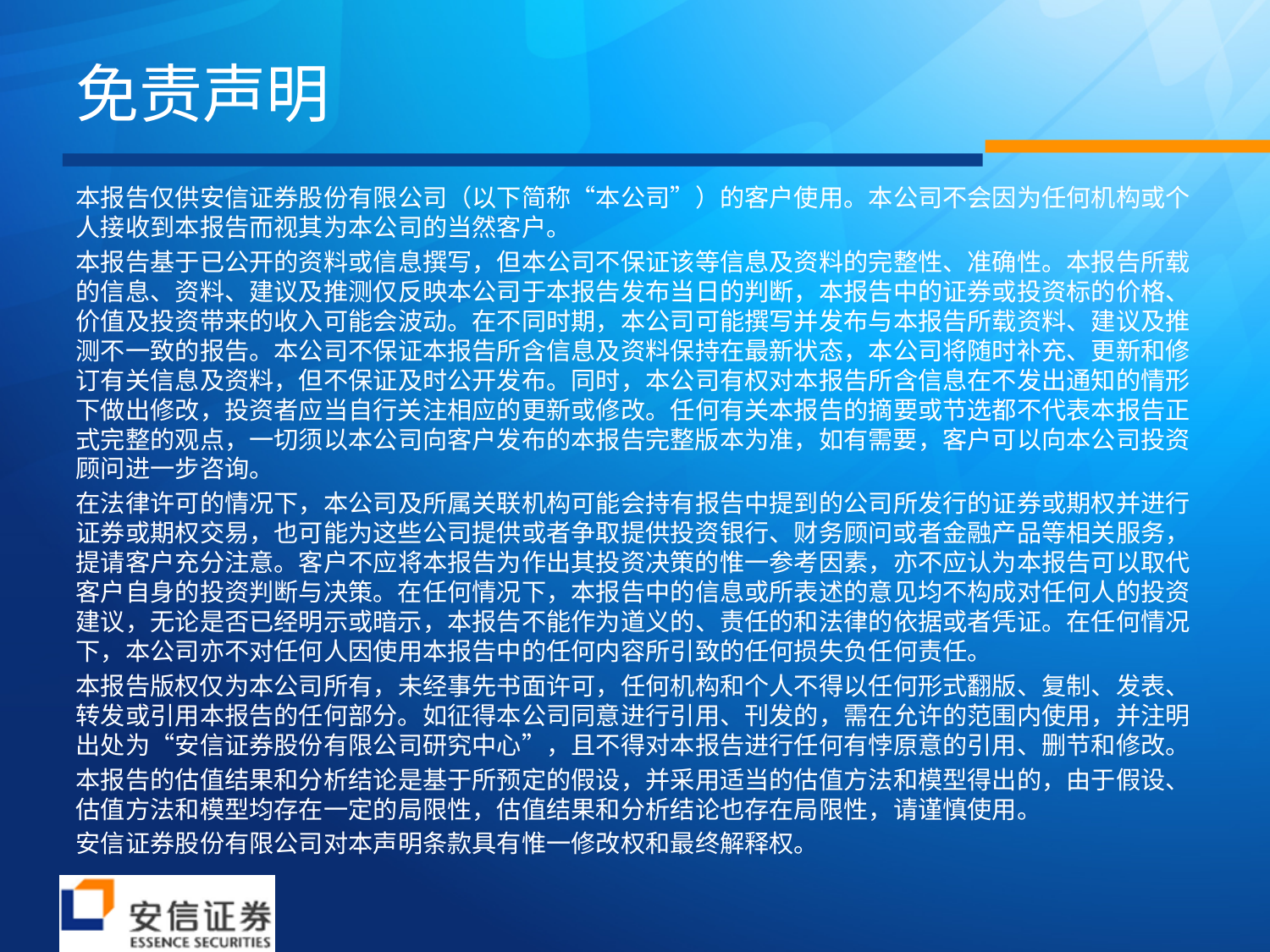

# 免责声明
本报告仅供安信证券股份有限公司（以下简称“本公司”）的客户使用。本公司不会因为任何机构或个人接收到本报告而视其为本公司的当然客户。
本报告基于已公开的资料或信息撰写，但本公司不保证该等信息及资料的完整性、准确性。本报告所载的信息、资料、建议及推测仅反映本公司于本报告发布当日的判断，本报告中的证券或投资标的价格、价值及投资带来的收入可能会波动。在不同时期，本公司可能撰写并发布与本报告所载资料、建议及推测不一致的报告。本公司不保证本报告所含信息及资料保持在最新状态，本公司将随时补充、更新和修订有关信息及资料，但不保证及时公开发布。同时，本公司有权对本报告所含信息在不发出通知的情形下做出修改，投资者应当自行关注相应的更新或修改。任何有关本报告的摘要或节选都不代表本报告正式完整的观点，一切须以本公司向客户发布的本报告完整版本为准，如有需要，客户可以向本公司投资顾问进一步咨询。
在法律许可的情况下，本公司及所属关联机构可能会持有报告中提到的公司所发行的证券或期权并进行证券或期权交易，也可能为这些公司提供或者争取提供投资银行、财务顾问或者金融产品等相关服务，提请客户充分注意。客户不应将本报告为作出其投资决策的惟一参考因素，亦不应认为本报告可以取代客户自身的投资判断与决策。在任何情况下，本报告中的信息或所表述的意见均不构成对任何人的投资建议，无论是否已经明示或暗示，本报告不能作为道义的、责任的和法律的依据或者凭证。在任何情况下，本公司亦不对任何人因使用本报告中的任何内容所引致的任何损失负任何责任。
本报告版权仅为本公司所有，未经事先书面许可，任何机构和个人不得以任何形式翻版、复制、发表、转发或引用本报告的任何部分。如征得本公司同意进行引用、刊发的，需在允许的范围内使用，并注明出处为“安信证券股份有限公司研究中心”，且不得对本报告进行任何有悖原意的引用、删节和修改。
本报告的估值结果和分析结论是基于所预定的假设，并采用适当的估值方法和模型得出的，由于假设、估值方法和模型均存在一定的局限性，估值结果和分析结论也存在局限性，请谨慎使用。
安信证券股份有限公司对本声明条款具有惟一修改权和最终解释权。